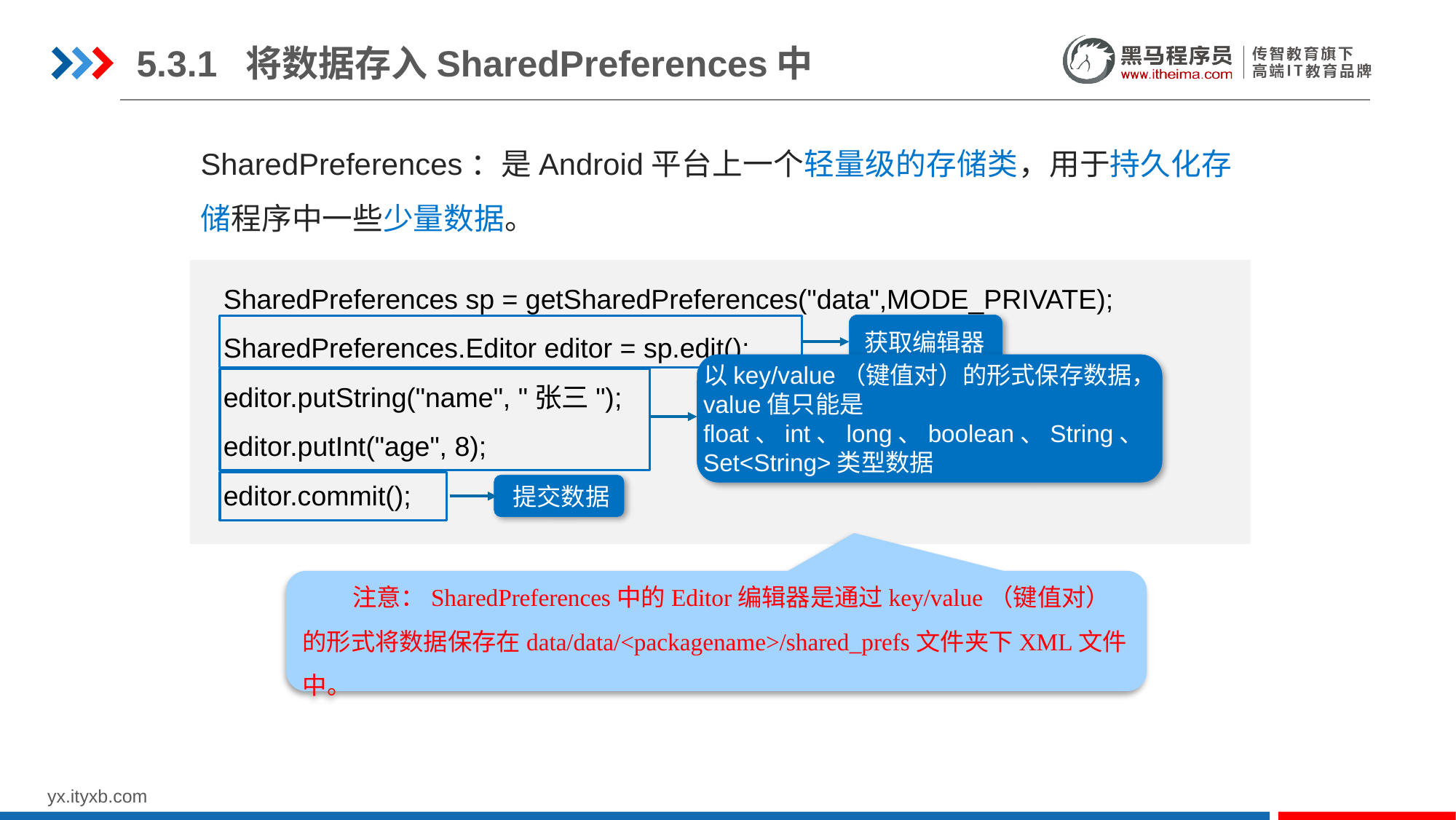

5.3.1	将数据存入SharedPreferences中
SharedPreferences：是Android平台上一个轻量级的存储类，用于持久化存储程序中一些少量数据。
   SharedPreferences sp = getSharedPreferences("data",MODE_PRIVATE);
   SharedPreferences.Editor editor = sp.edit();
   editor.putString("name", "张三");
   editor.putInt("age", 8);
   editor.commit();
 获取编辑器

以key/value（键值对）的形式保存数据，value值只能是float、int、long、boolean、String、Set<String>类型数据

  提交数据
       注意：SharedPreferences中的Editor编辑器是通过key/value（键值对）的形式将数据保存在data/data/<packagename>/shared_prefs文件夹下XML文件中。